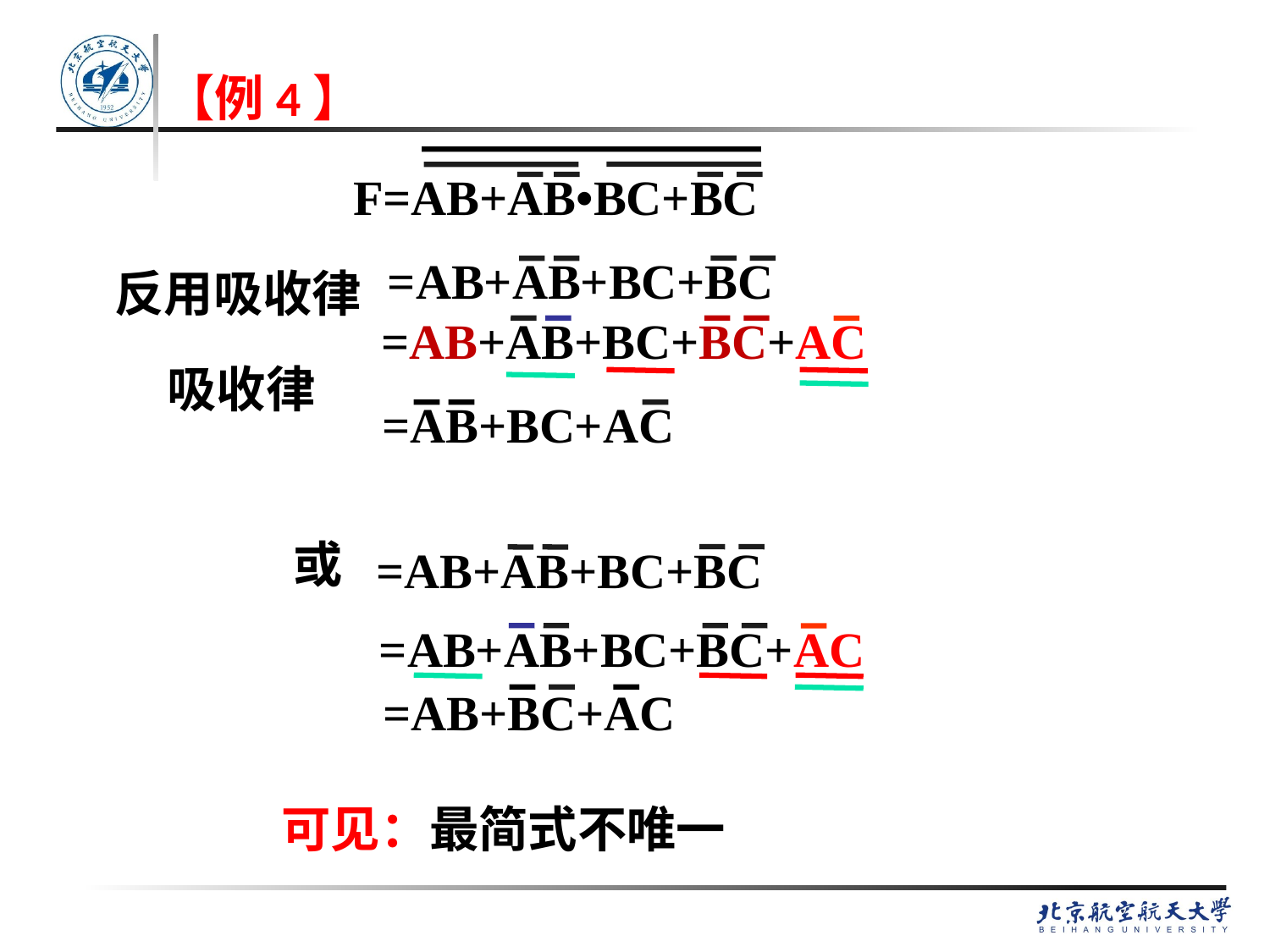

# 【例4】

F=AB+AB•BC+BC

=AB+AB+BC+BC

反用吸收律
=AB+AB+BC+BC+AC

   吸收律
=AB+BC+AC

或
=AB+AB+BC+BC

=AB+AB+BC+BC+AC

=AB+BC+AC

可见：最简式不唯一